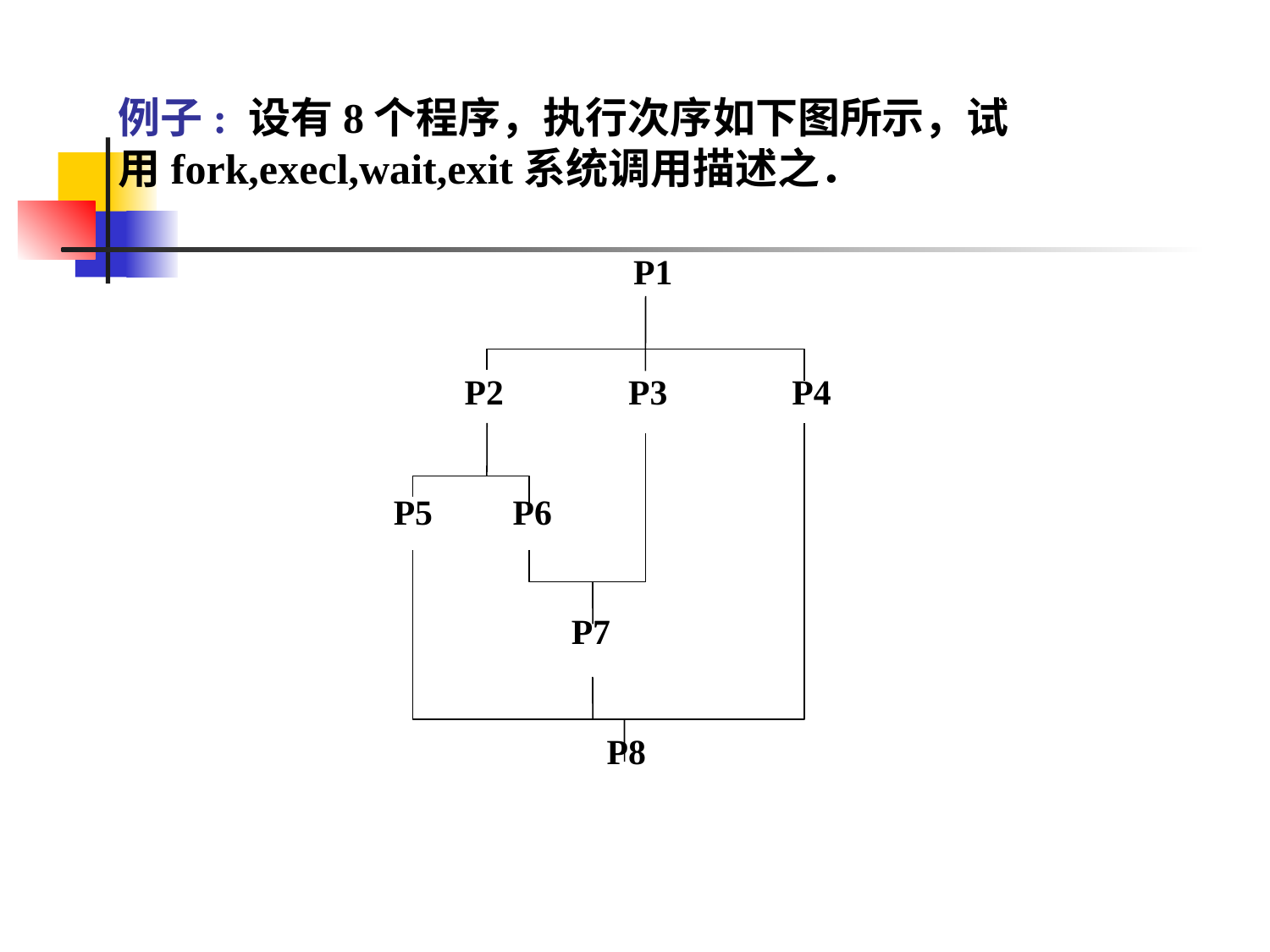

例子: 设有8个程序，执行次序如下图所示，试用fork,execl,wait,exit系统调用描述之．
                           P1

        P2              P3              P4

P5         P6

                    P7

                        P8